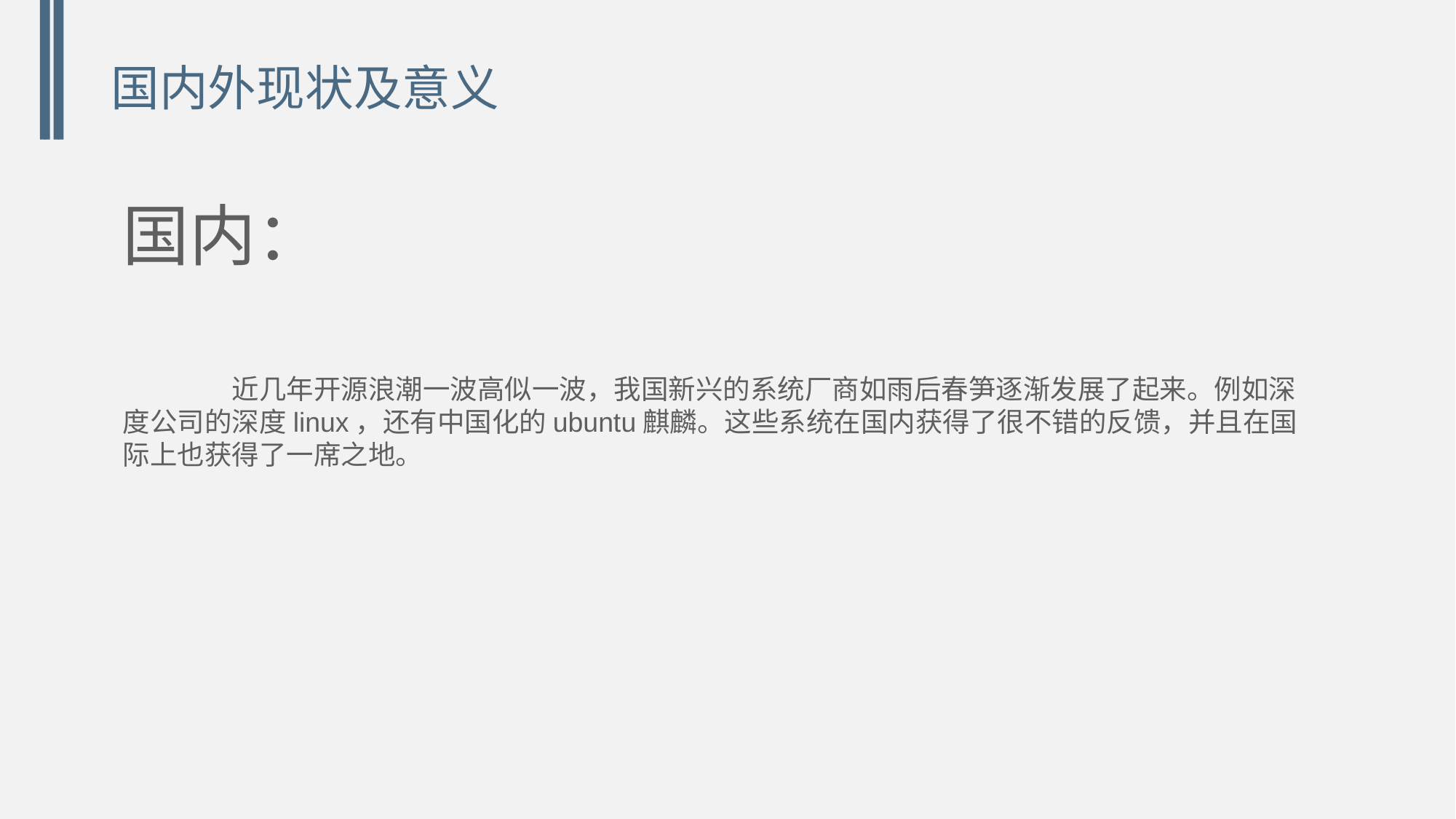

# 国内外现状及意义
国内：

	近几年开源浪潮一波高似一波，我国新兴的系统厂商如雨后春笋逐渐发展了起来。例如深度公司的深度linux，还有中国化的ubuntu麒麟。这些系统在国内获得了很不错的反馈，并且在国际上也获得了一席之地。